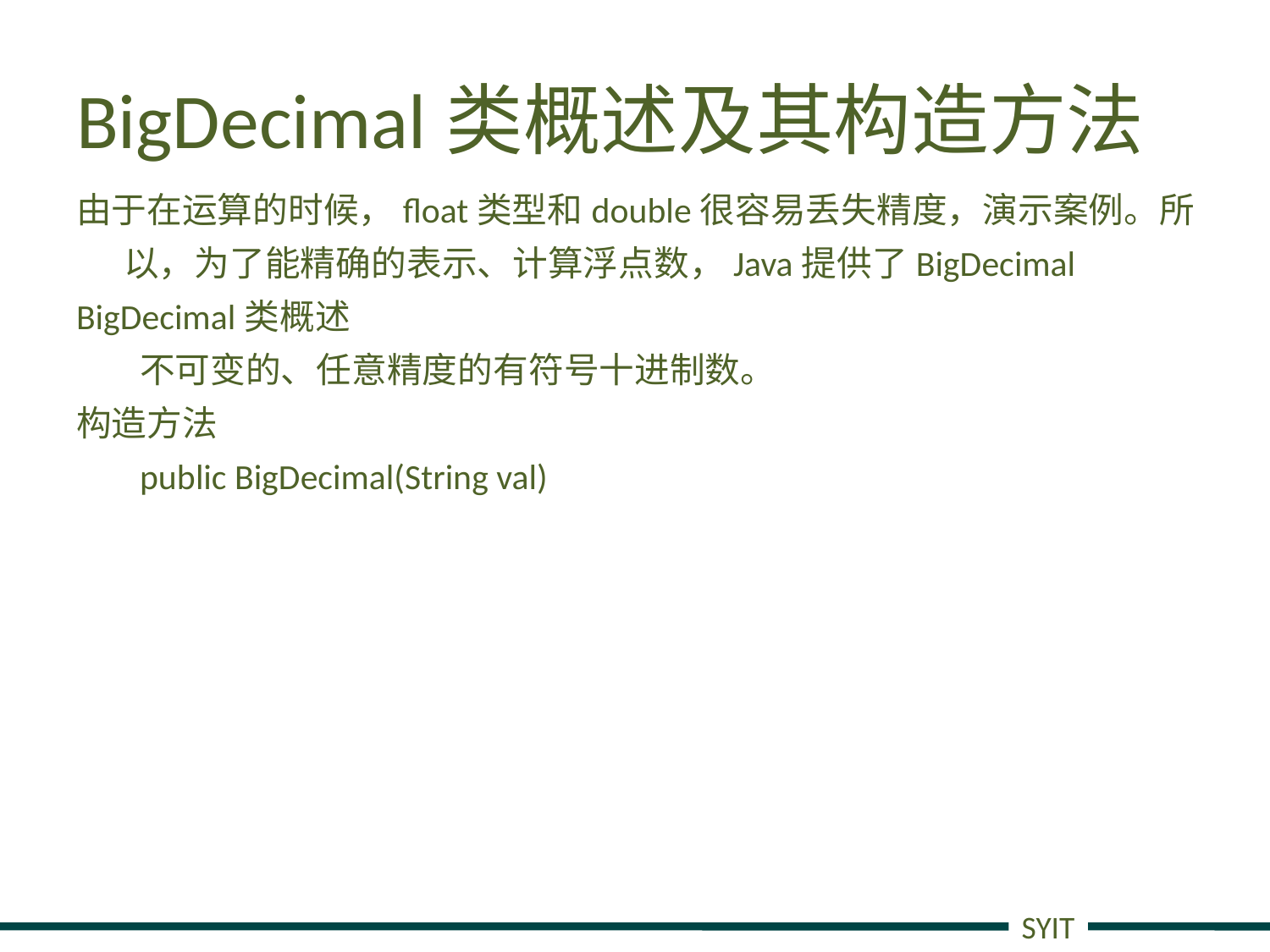

# BigDecimal类概述及其构造方法
由于在运算的时候，float类型和double很容易丢失精度，演示案例。所以，为了能精确的表示、计算浮点数，Java提供了BigDecimal
BigDecimal类概述
不可变的、任意精度的有符号十进制数。
构造方法
public BigDecimal(String val)
SYIT